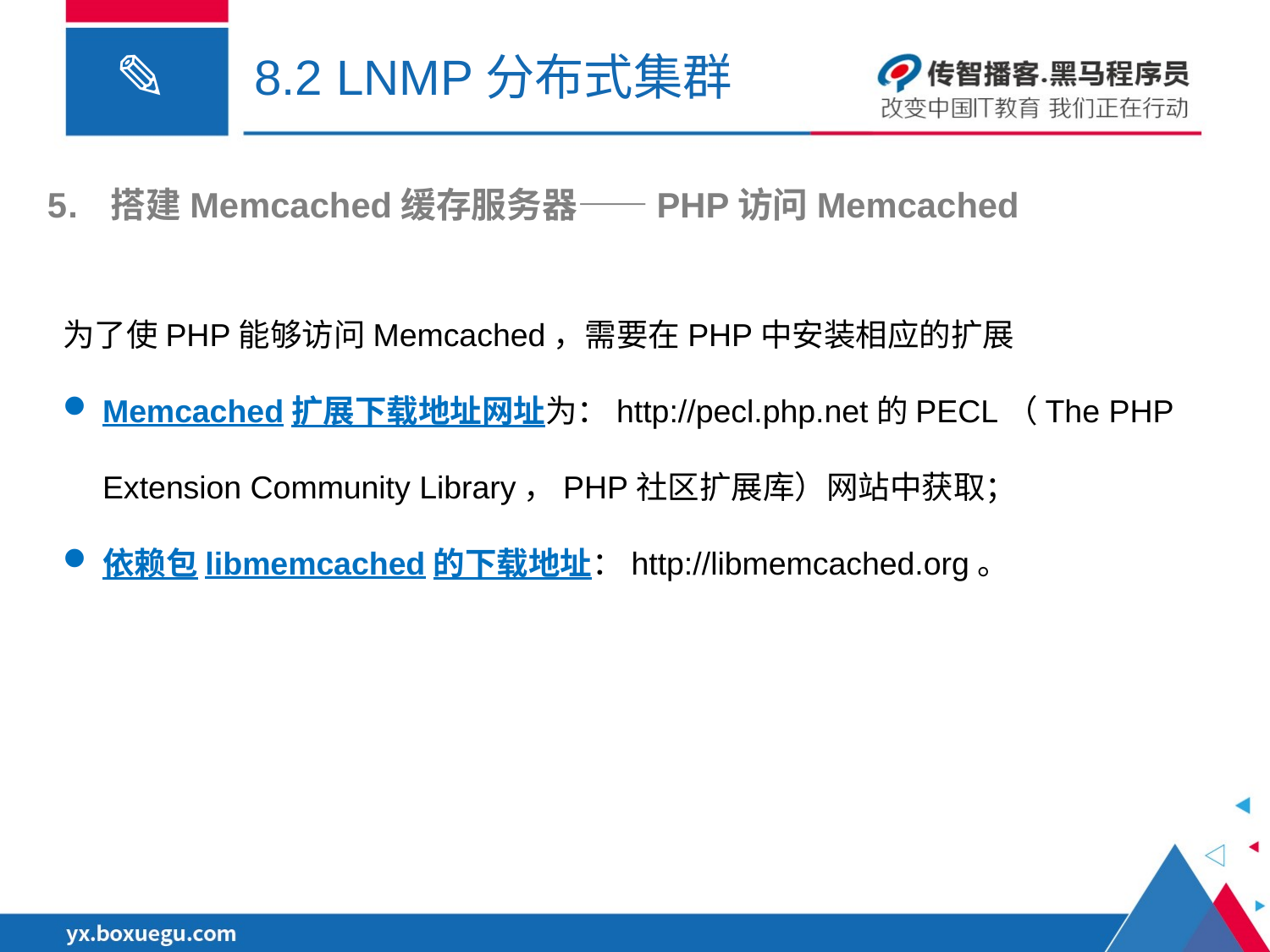

# 8.2 LNMP分布式集群
搭建Memcached缓存服务器——PHP访问Memcached
为了使PHP能够访问Memcached，需要在PHP中安装相应的扩展
Memcached扩展下载地址网址为：http://pecl.php.net的PECL（The PHP Extension Community Library，PHP社区扩展库）网站中获取；
依赖包libmemcached的下载地址：http://libmemcached.org。